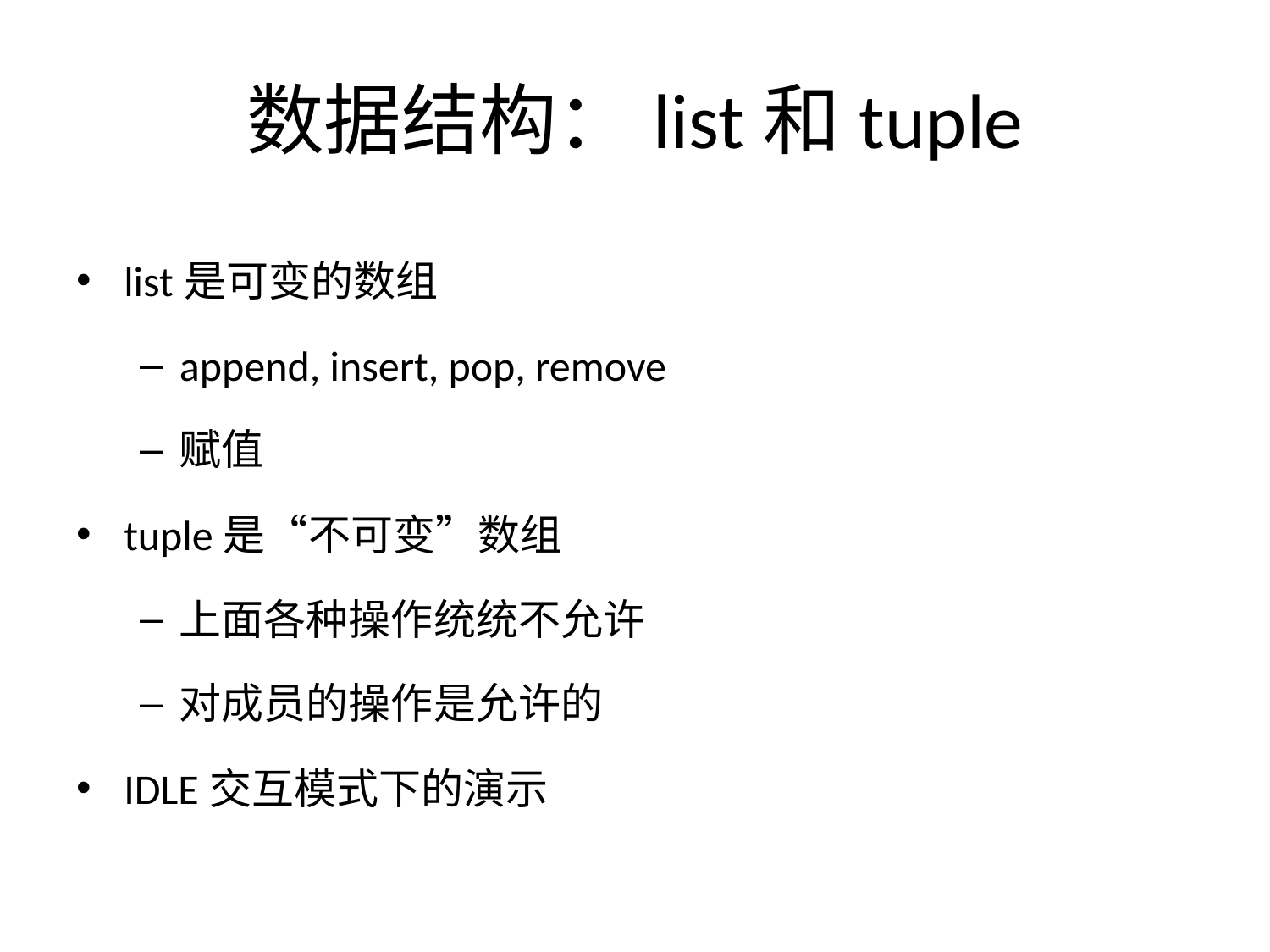

# 数据结构：list和tuple
list是可变的数组
append, insert, pop, remove
赋值
tuple是“不可变”数组
上面各种操作统统不允许
对成员的操作是允许的
IDLE交互模式下的演示